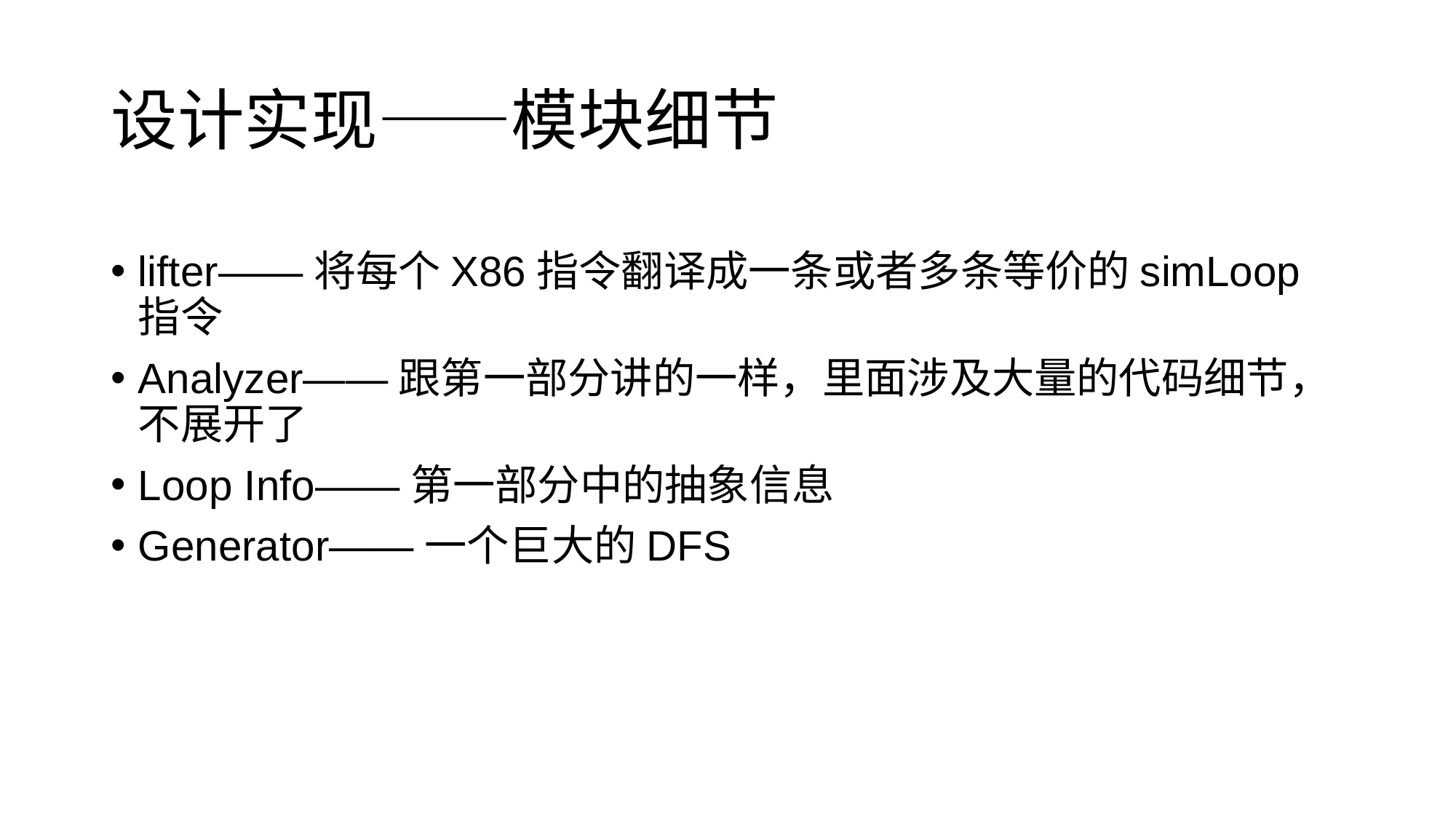

# 设计实现——模块细节
lifter——将每个X86指令翻译成一条或者多条等价的simLoop指令
Analyzer——跟第一部分讲的一样，里面涉及大量的代码细节，不展开了
Loop Info——第一部分中的抽象信息
Generator——一个巨大的DFS